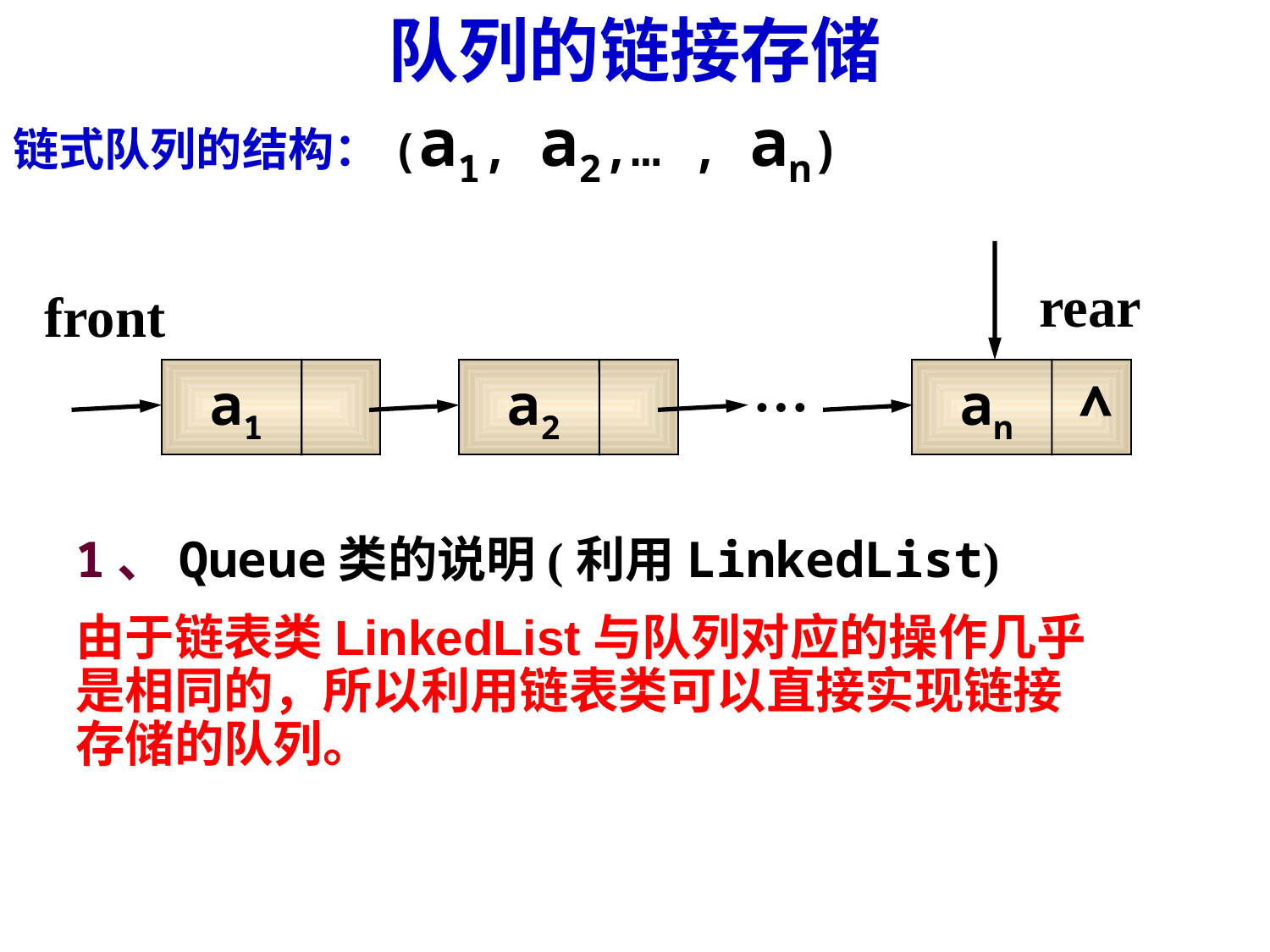

队列的链接存储
链式队列的结构：(a1, a2,… , an)

rear
front
…

∧

a1
a2
an
1、Queue类的说明(利用LinkedList)
由于链表类LinkedList与队列对应的操作几乎是相同的，所以利用链表类可以直接实现链接存储的队列。